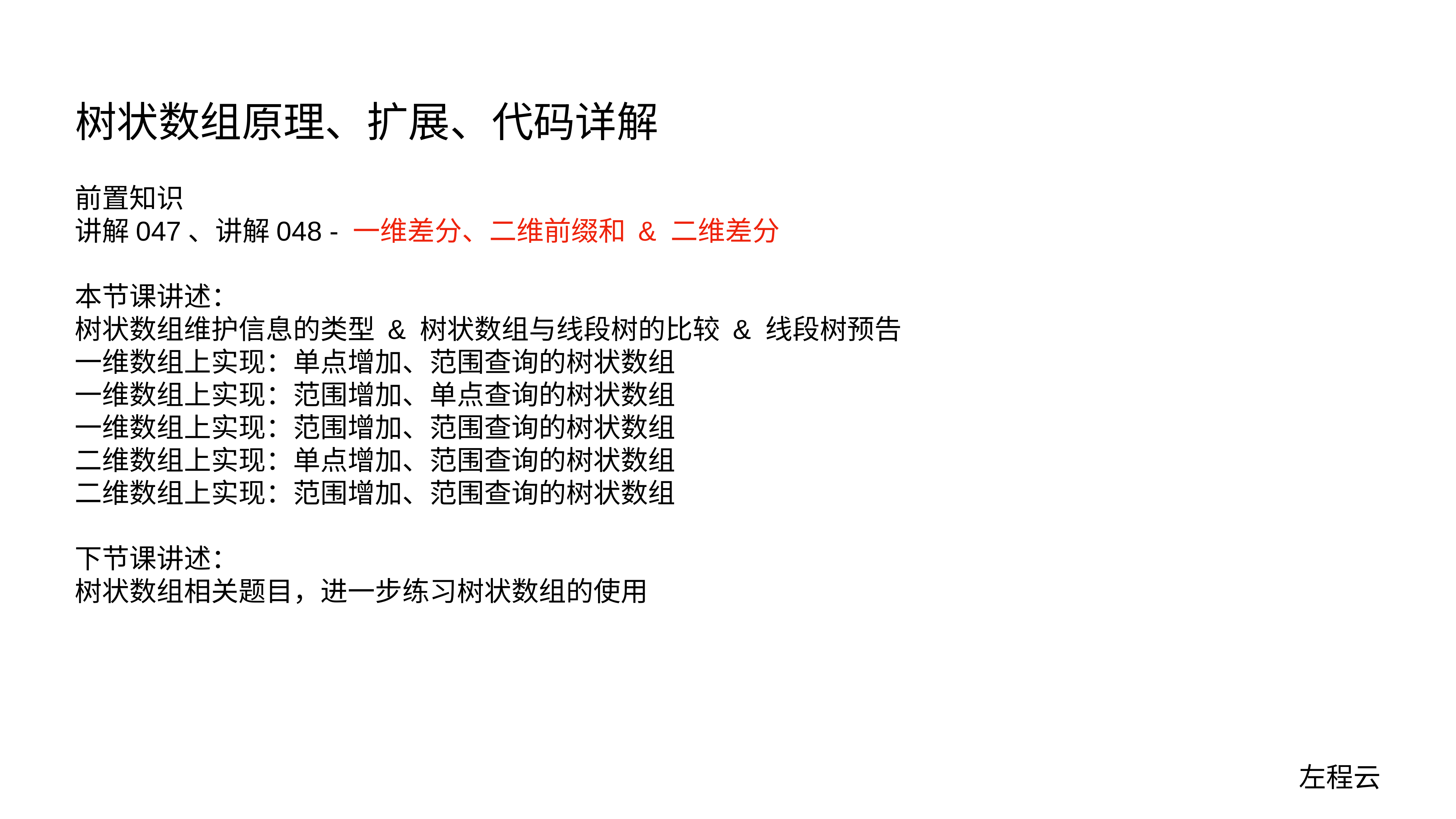

# 树状数组原理、扩展、代码详解
前置知识
讲解047、讲解048 - 一维差分、二维前缀和 & 二维差分

本节课讲述：
树状数组维护信息的类型 & 树状数组与线段树的比较 & 线段树预告
一维数组上实现：单点增加、范围查询的树状数组
一维数组上实现：范围增加、单点查询的树状数组
一维数组上实现：范围增加、范围查询的树状数组
二维数组上实现：单点增加、范围查询的树状数组
二维数组上实现：范围增加、范围查询的树状数组

下节课讲述：
树状数组相关题目，进一步练习树状数组的使用
左程云